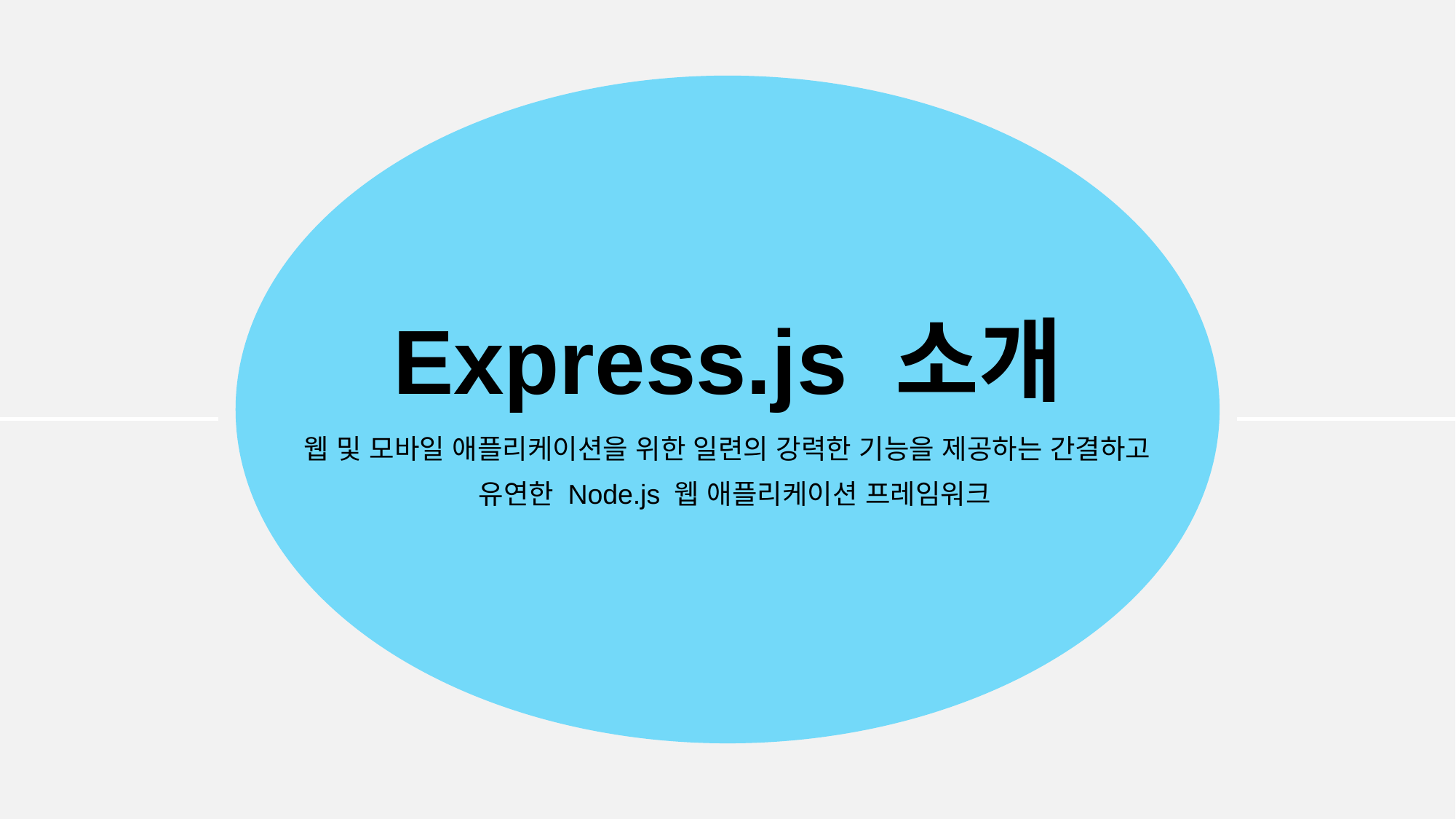

# Express.js 소개
웹 및 모바일 애플리케이션을 위한 일련의 강력한 기능을 제공하는 간결하고
 유연한 Node.js 웹 애플리케이션 프레임워크